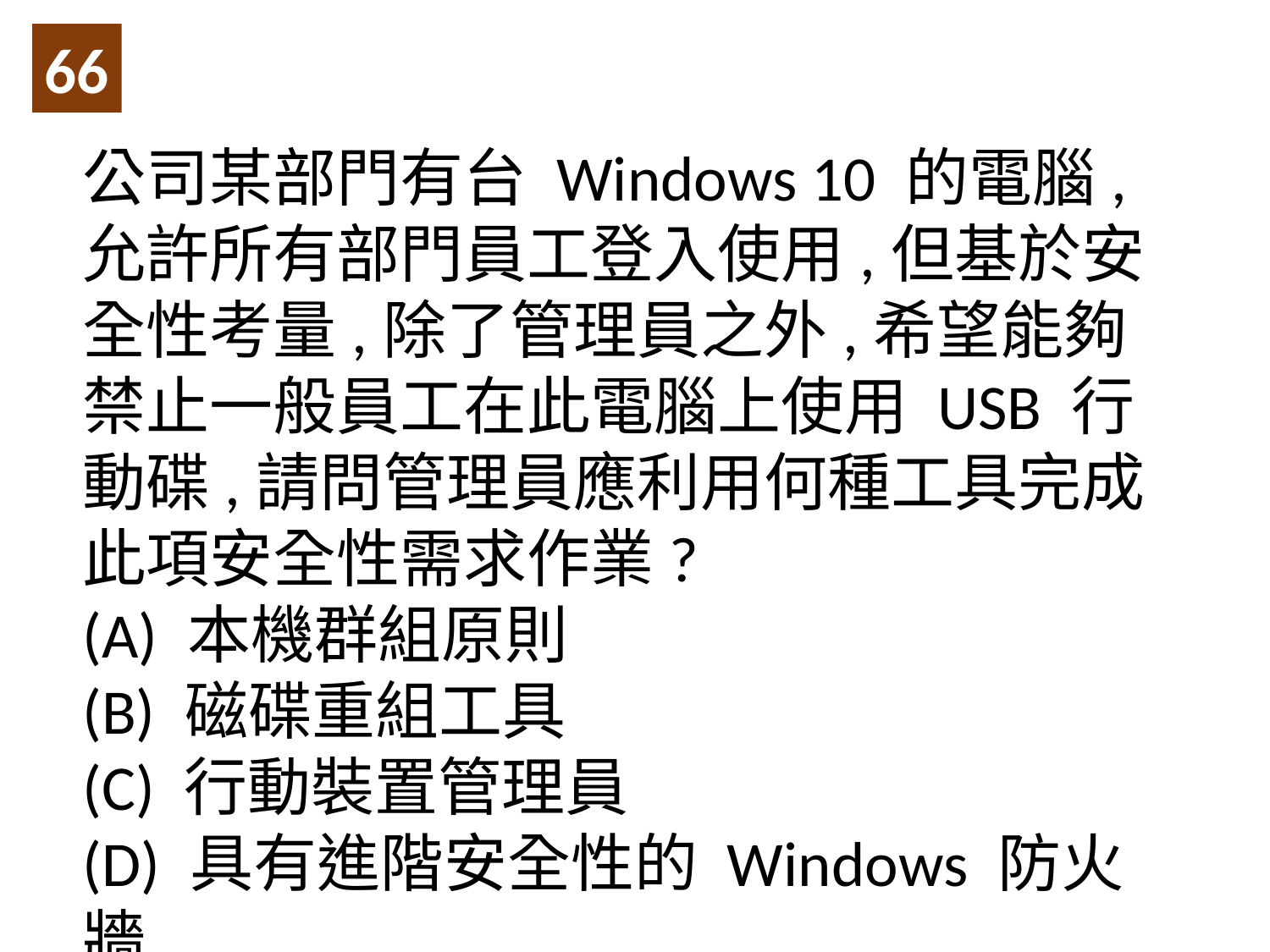

66
公司某部門有台 Windows 10 的電腦,允許所有部門員工登入使用,但基於安全性考量,除了管理員之外,希望能夠禁止一般員工在此電腦上使用 USB 行動碟,請問管理員應利用何種工具完成此項安全性需求作業?
(A) 本機群組原則
(B) 磁碟重組工具
(C) 行動裝置管理員
(D) 具有進階安全性的 Windows 防火牆